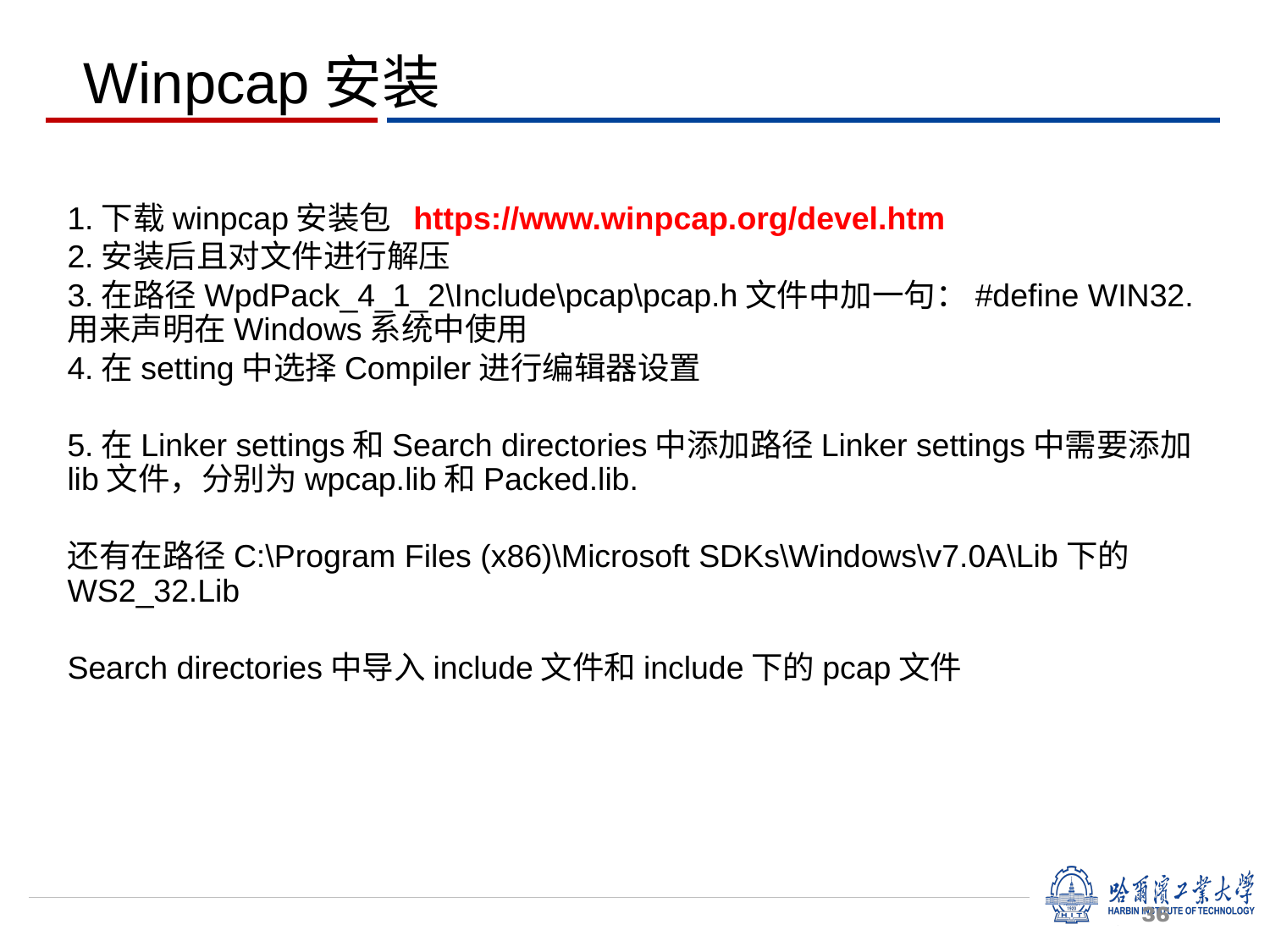

Winpcap安装
1.下载winpcap安装包  https://www.winpcap.org/devel.htm
2.安装后且对文件进行解压
3.在路径WpdPack_4_1_2\Include\pcap\pcap.h文件中加一句：#define WIN32.用来声明在Windows系统中使用
4.在setting中选择Compiler进行编辑器设置

5.在Linker settings和Search directories中添加路径Linker settings中需要添加lib文件，分别为wpcap.lib和Packed.lib.

还有在路径C:\Program Files (x86)\Microsoft SDKs\Windows\v7.0A\Lib下的WS2_32.Lib

Search directories中导入include文件和include下的pcap文件
36